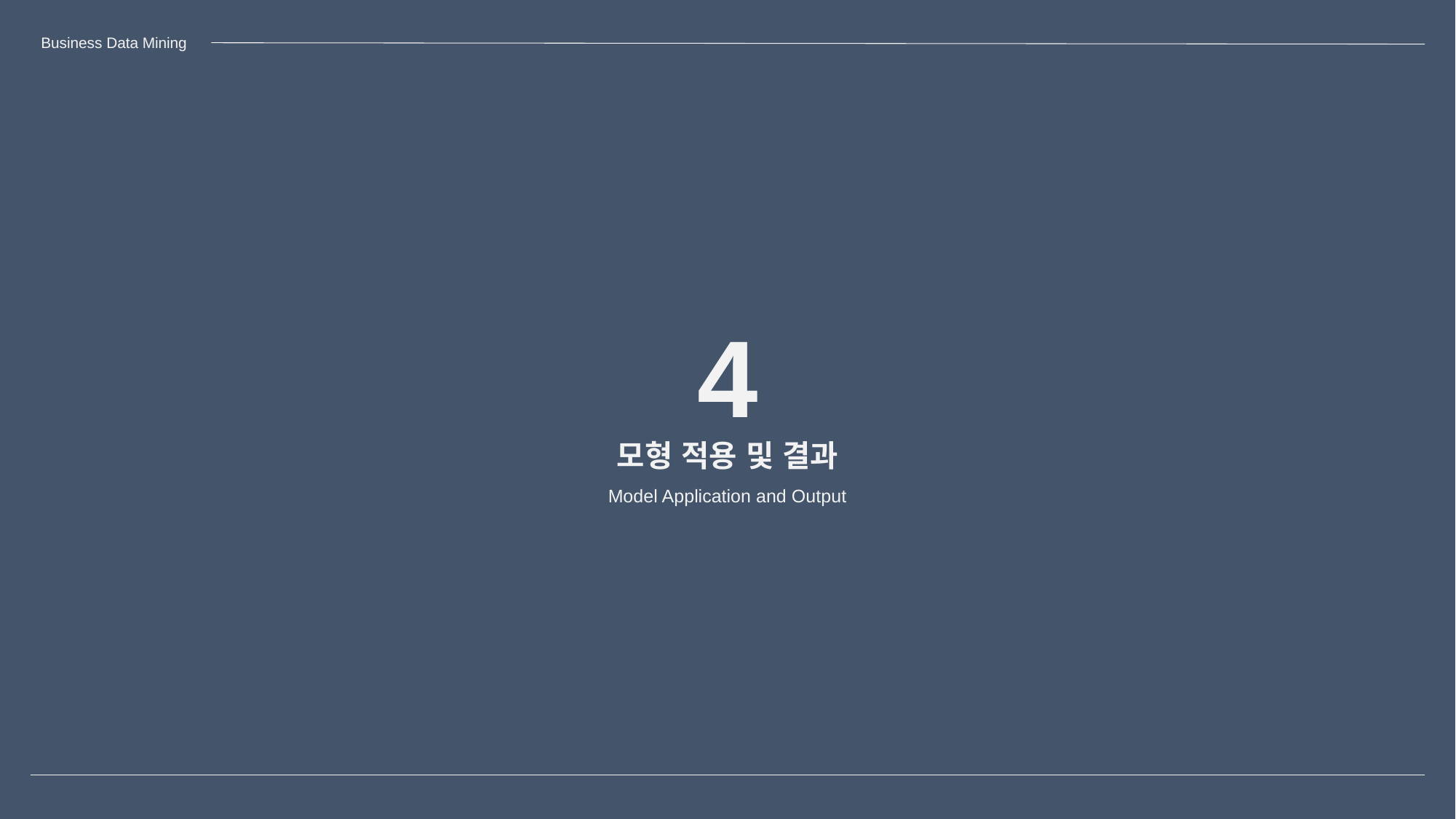

Business Data Mining
4
모형 적용 및 결과
Model Application and Output